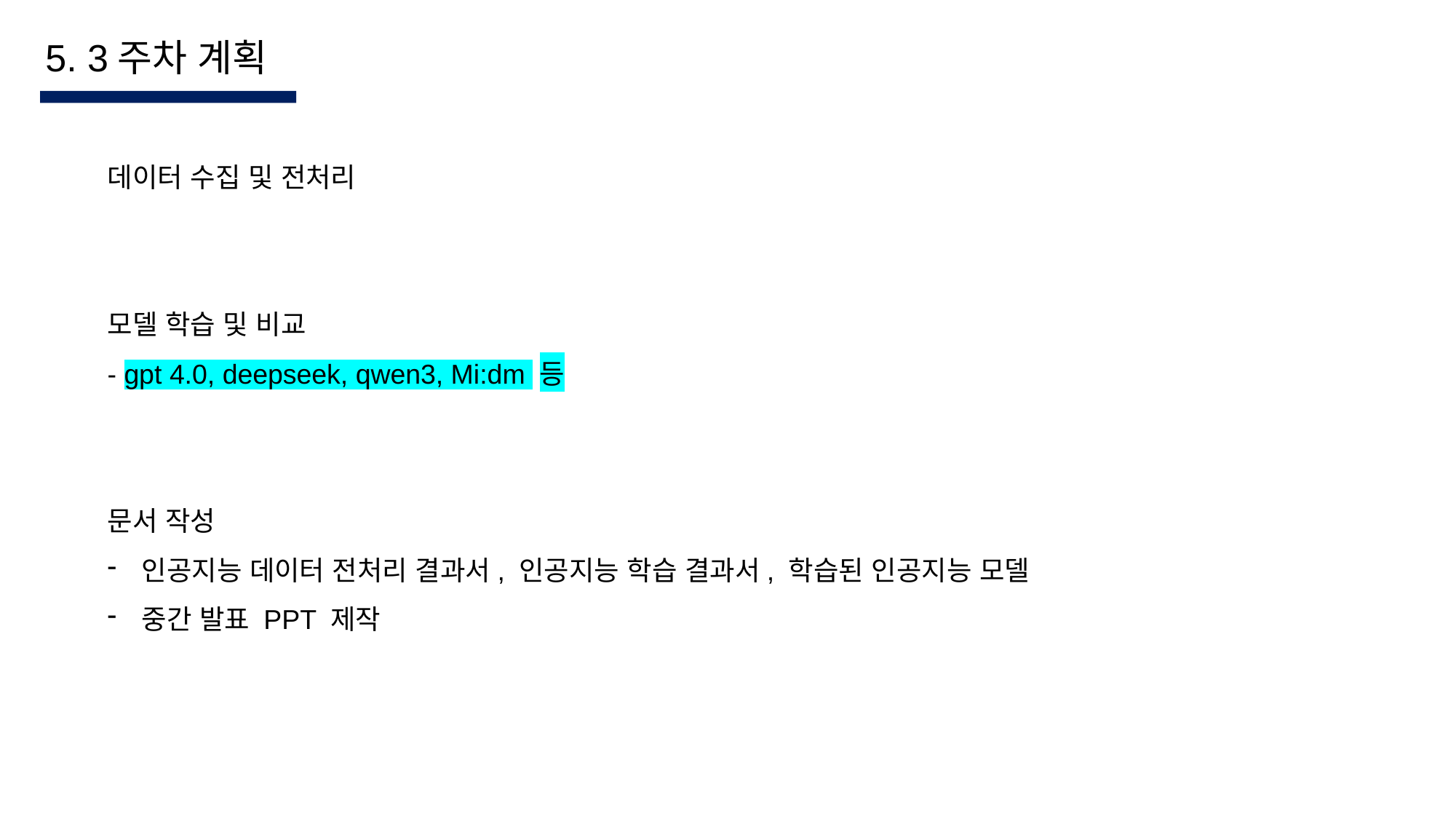

5. 3주차 계획

데이터 수집 및 전처리

모델 학습 및 비교
- gpt 4.0, deepseek, qwen3, Mi:dm 등

문서 작성
인공지능 데이터 전처리 결과서, 인공지능 학습 결과서, 학습된 인공지능 모델
중간 발표 PPT 제작